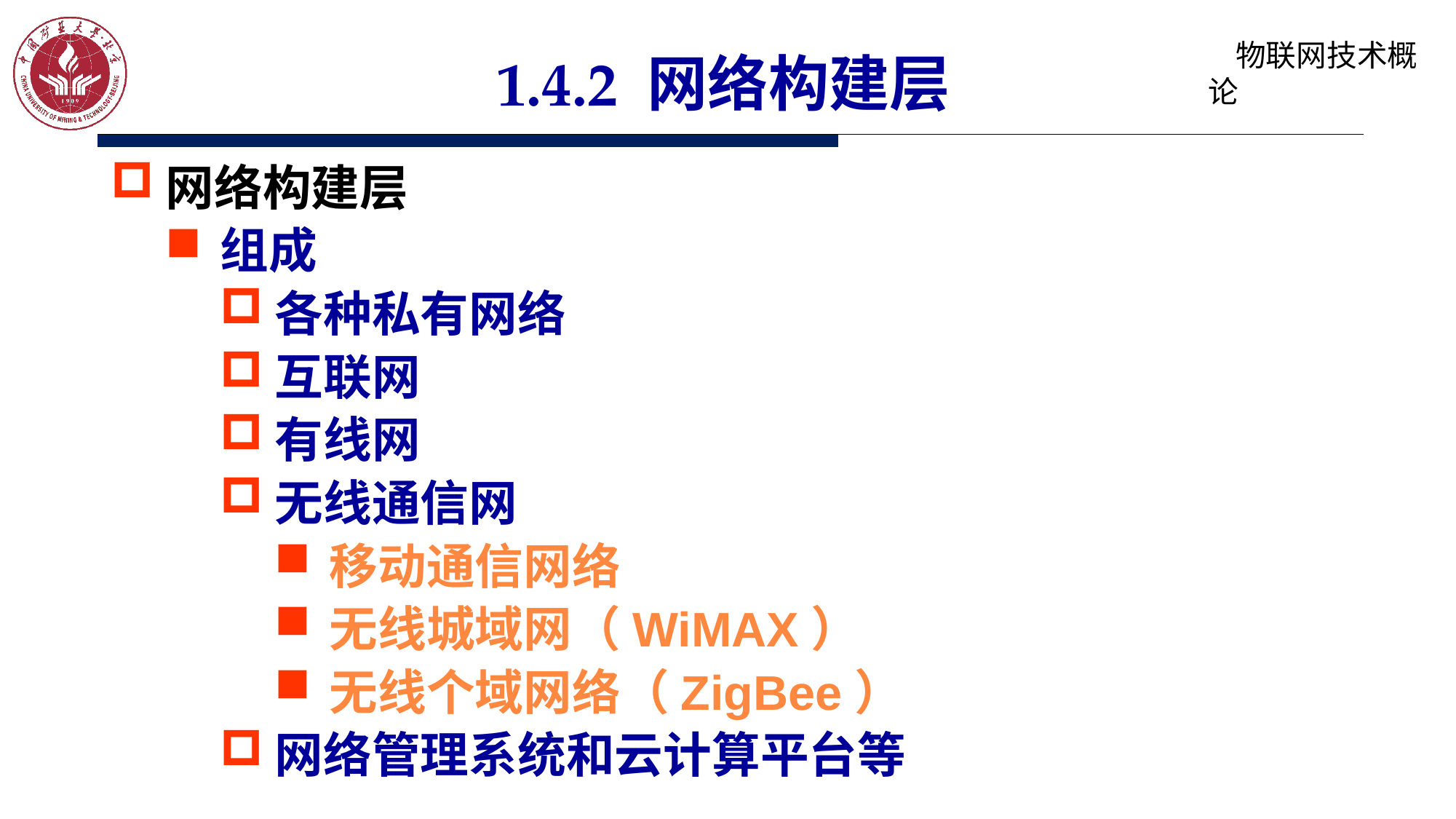

# 1.4.2 网络构建层
网络构建层
组成
各种私有网络
互联网
有线网
无线通信网
移动通信网络
无线城域网（WiMAX）
无线个域网络（ZigBee）
网络管理系统和云计算平台等